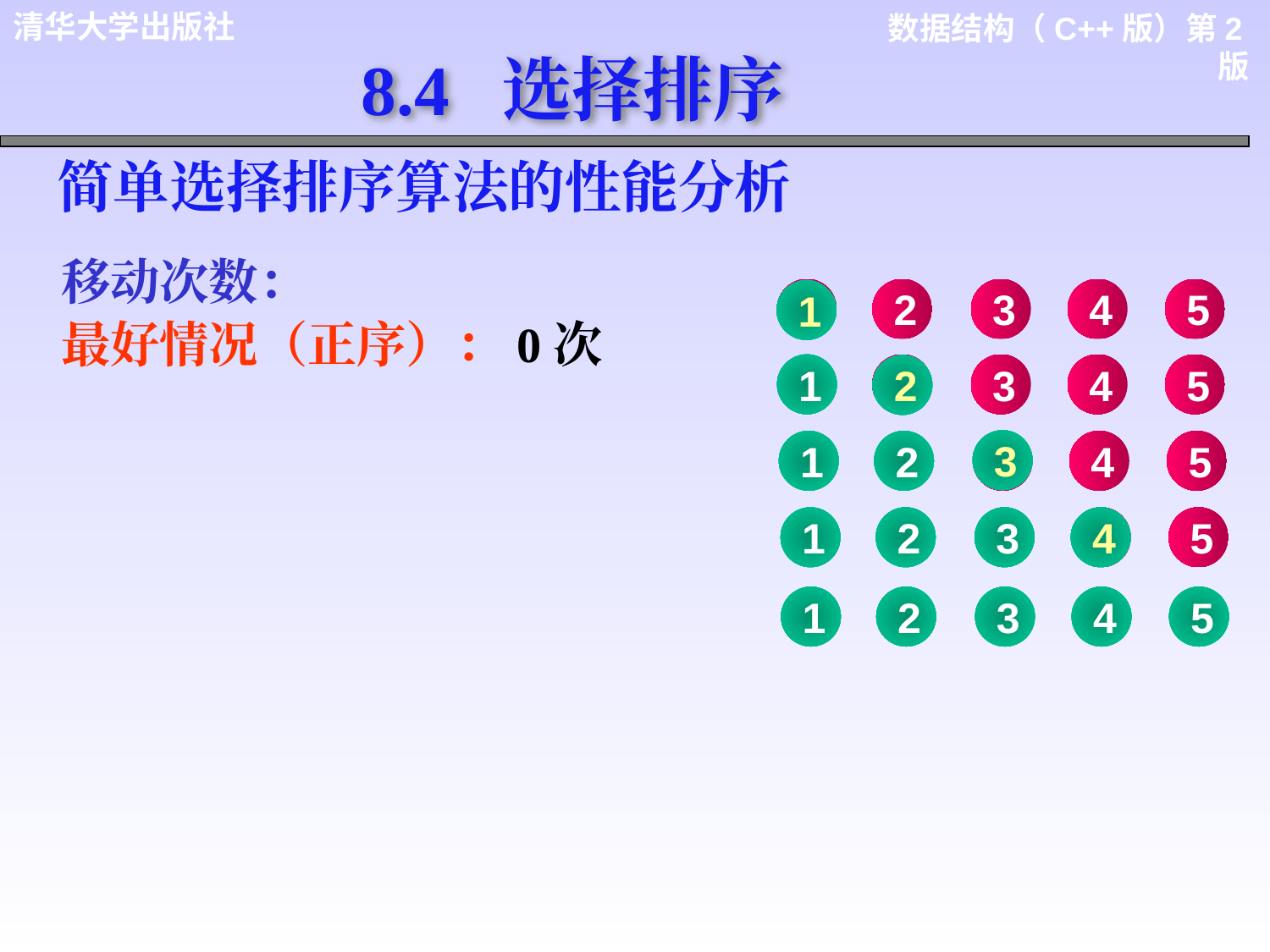

8.4  选择排序
简单选择排序算法的性能分析
移动次数：
最好情况（正序）：0次
1
2
3
4
5
1
1
2
3
4
5
2
3
1
2
3
4
5
1
2
3
4
5
4
1
2
3
4
5